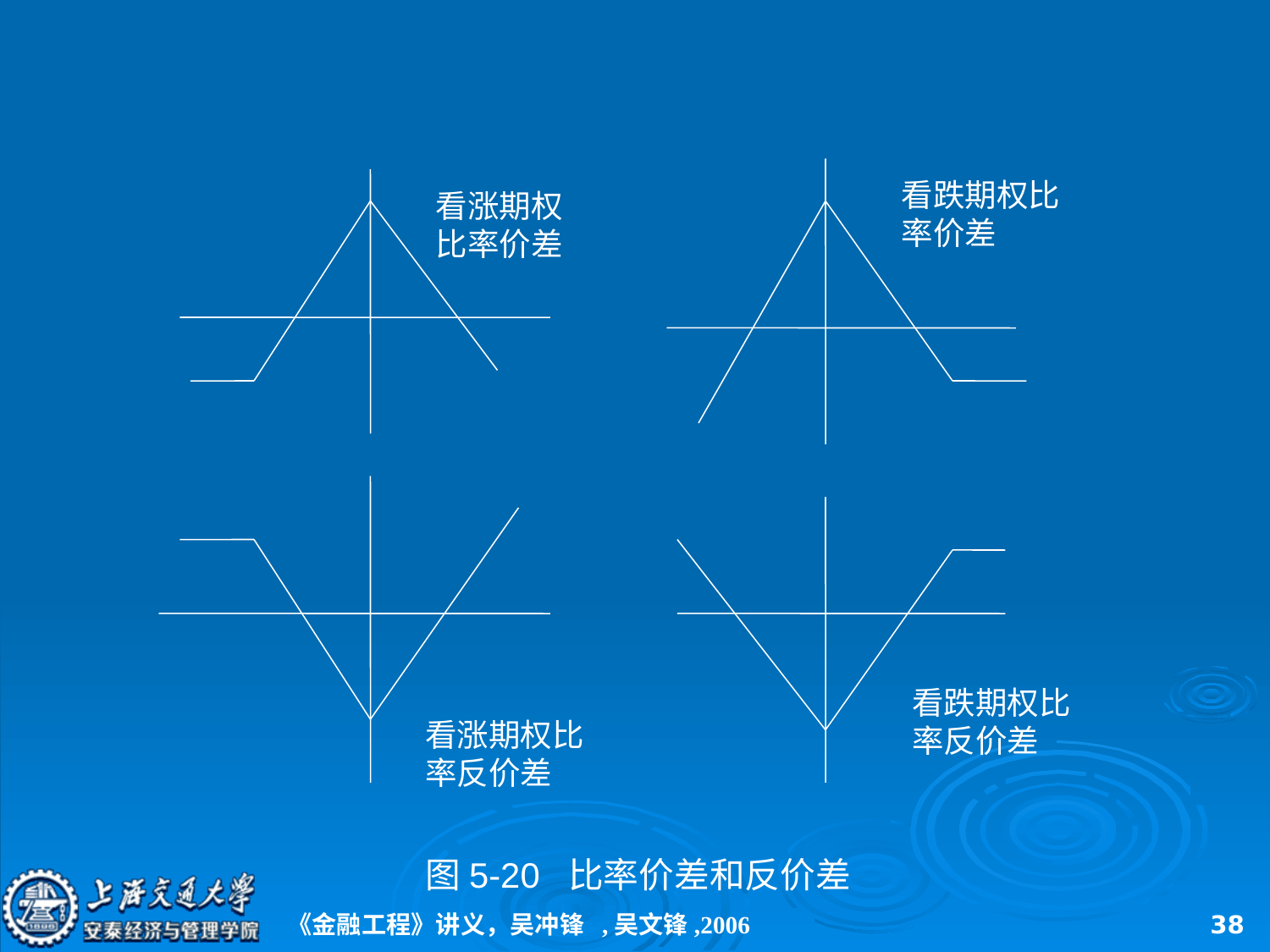

看跌期权比率价差
看涨期权比率价差

看跌期权比率反价差
看涨期权比率反价差
图5-20  比率价差和反价差